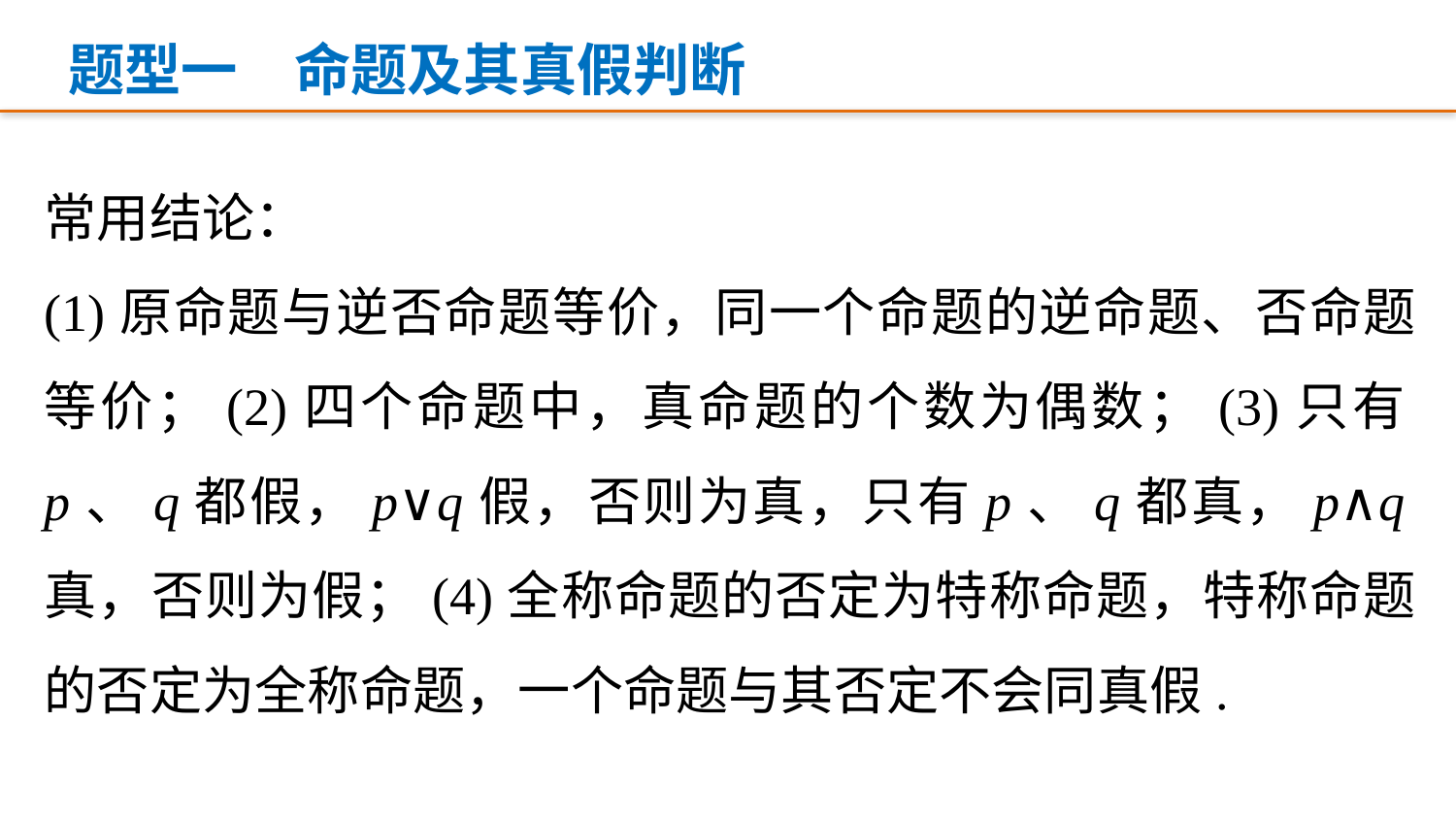

题型一　命题及其真假判断
常用结论：
(1)原命题与逆否命题等价，同一个命题的逆命题、否命题等价；(2)四个命题中，真命题的个数为偶数；(3)只有p、q都假，p∨q假，否则为真，只有p、q都真，p∧q真，否则为假；(4)全称命题的否定为特称命题，特称命题的否定为全称命题，一个命题与其否定不会同真假.